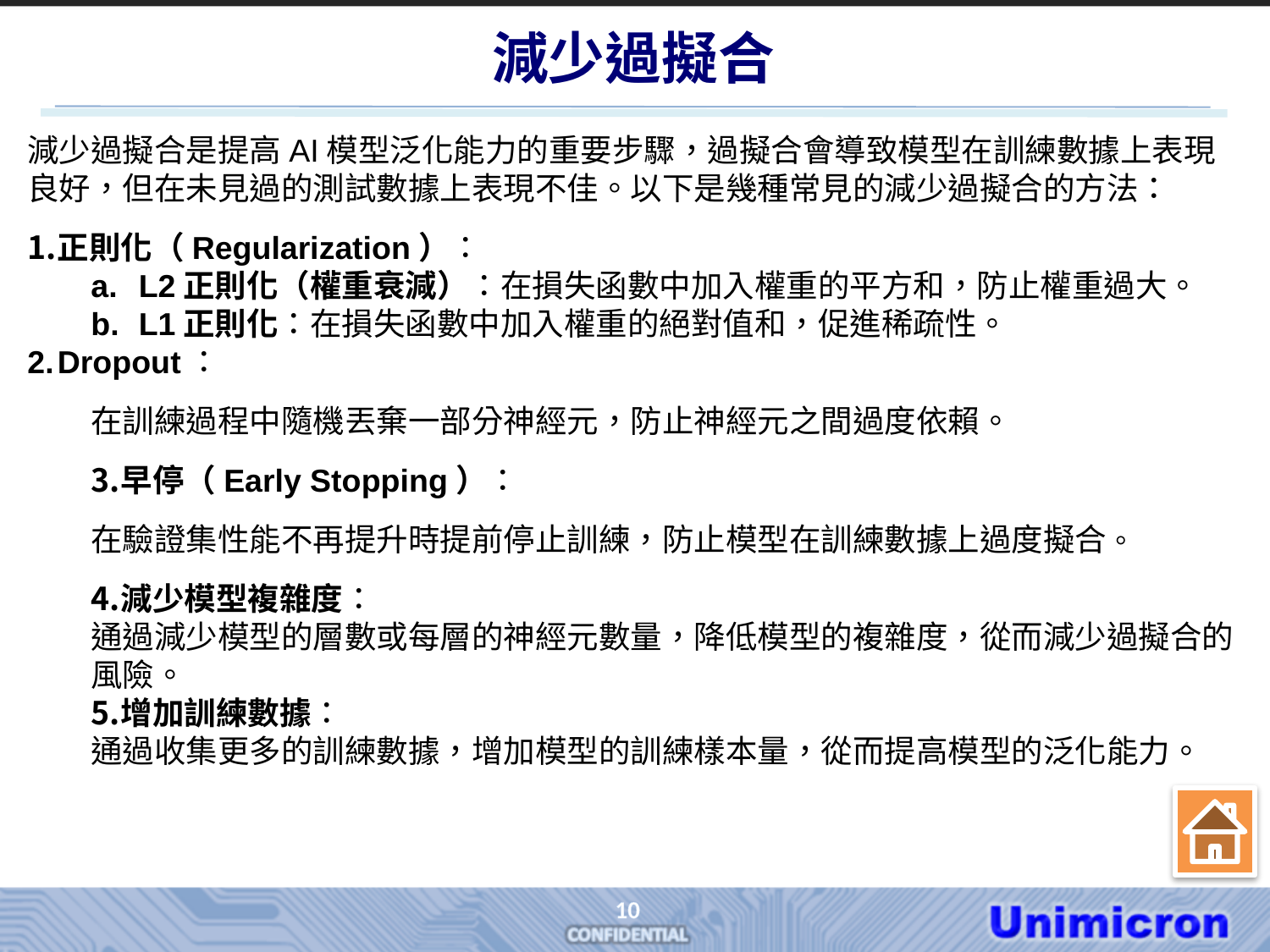

# 減少過擬合
減少過擬合是提高AI模型泛化能力的重要步驟，過擬合會導致模型在訓練數據上表現良好，但在未見過的測試數據上表現不佳。以下是幾種常見的減少過擬合的方法：
正則化（Regularization）：
L2正則化（權重衰減）：在損失函數中加入權重的平方和，防止權重過大。
L1正則化：在損失函數中加入權重的絕對值和，促進稀疏性。
Dropout：
在訓練過程中隨機丟棄一部分神經元，防止神經元之間過度依賴。
早停（Early Stopping）：
在驗證集性能不再提升時提前停止訓練，防止模型在訓練數據上過度擬合。
減少模型複雜度：
通過減少模型的層數或每層的神經元數量，降低模型的複雜度，從而減少過擬合的風險。
增加訓練數據：
通過收集更多的訓練數據，增加模型的訓練樣本量，從而提高模型的泛化能力。

10